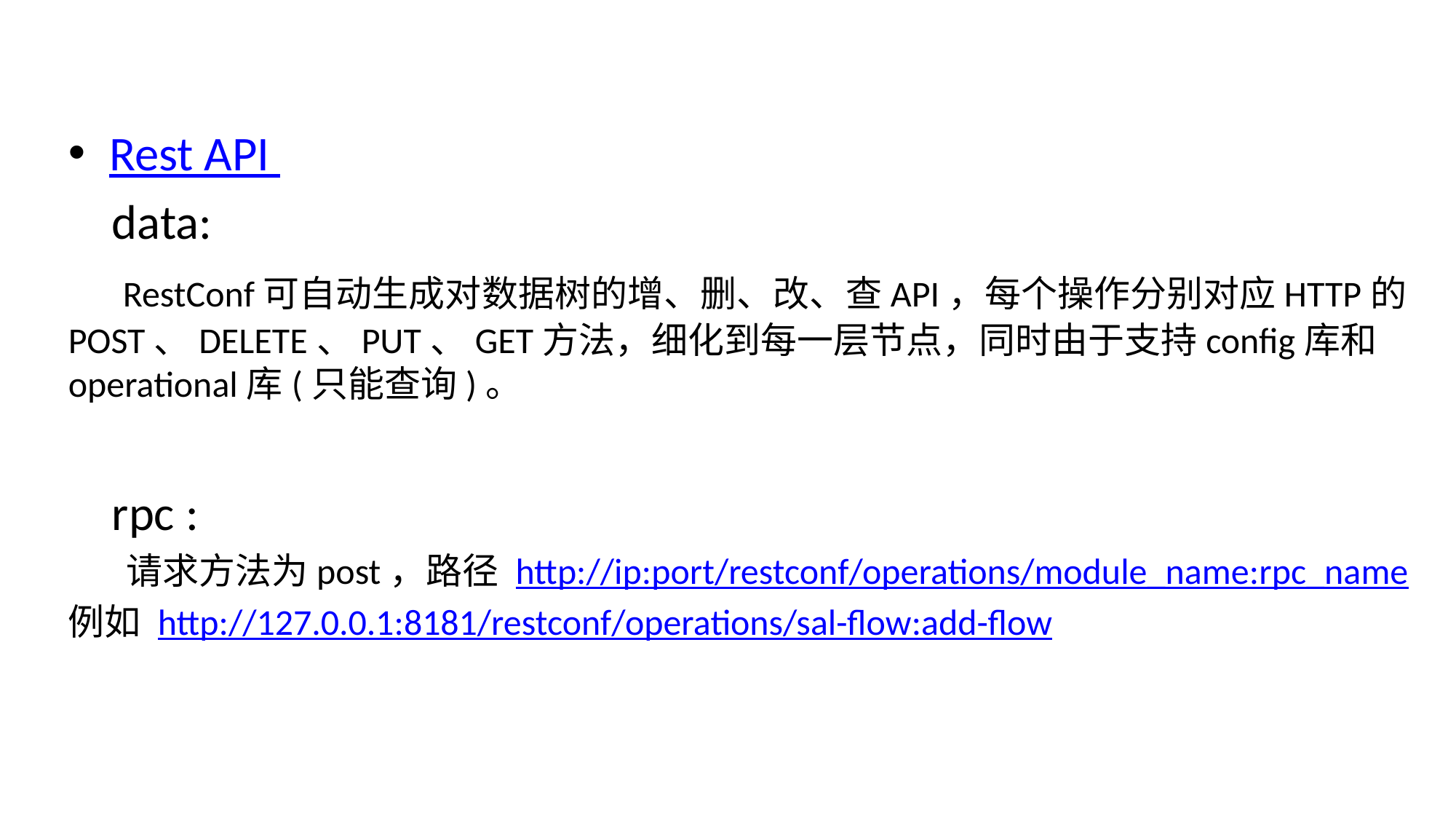

Rest API
    data:
     RestConf可自动生成对数据树的增、删、改、查API，每个操作分别对应HTTP的POST、DELETE、PUT、GET方法，细化到每一层节点，同时由于支持config库和operational库(只能查询)。

    rpc :
      请求方法为post，路径 http://ip:port/restconf/operations/module_name:rpc_name
例如 http://127.0.0.1:8181/restconf/operations/sal-flow:add-flow